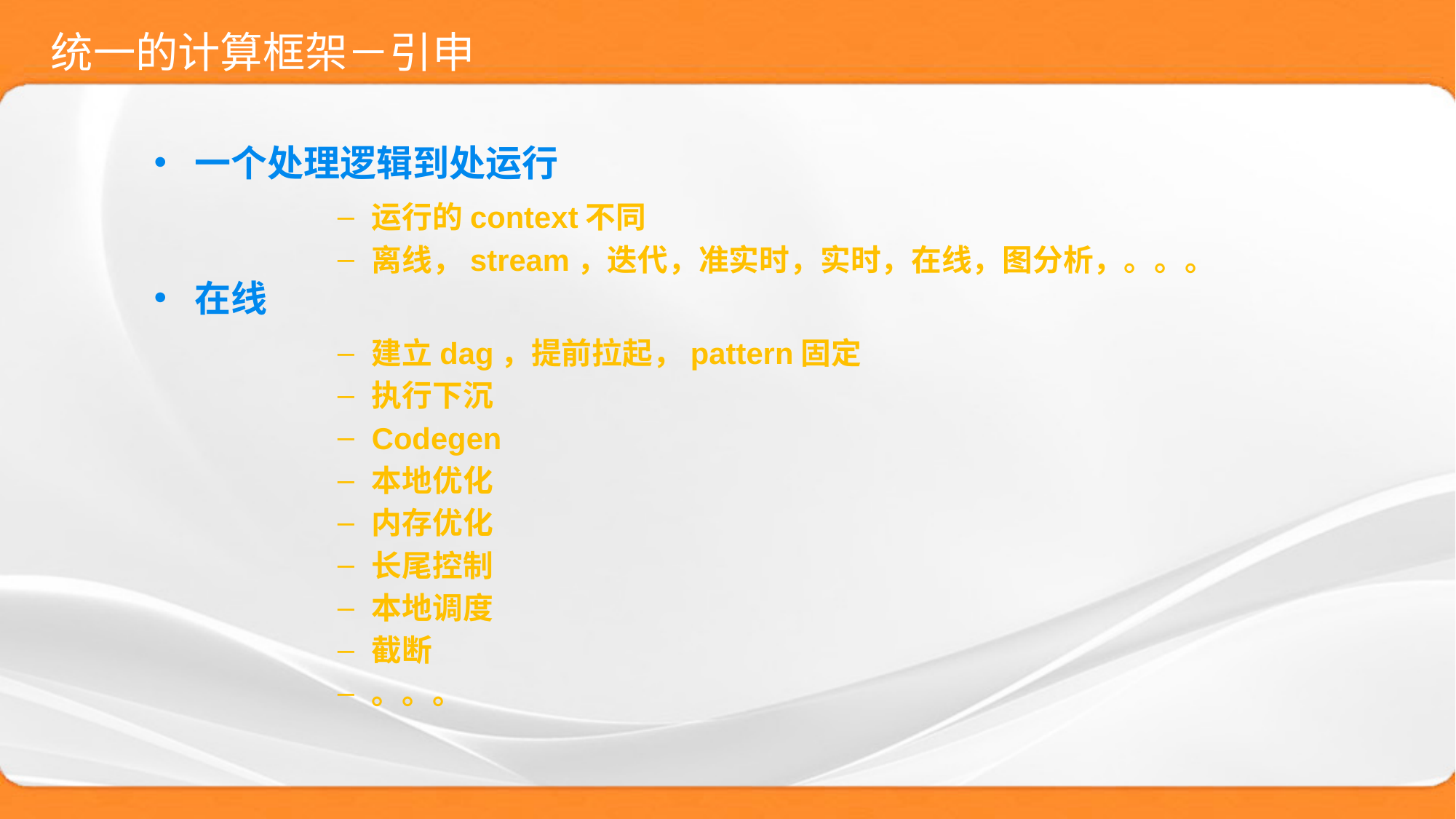

# 统一的计算框架－引申
一个处理逻辑到处运行

在线

运行的context不同
离线，stream，迭代，准实时，实时，在线，图分析，。。。

建立dag，提前拉起，pattern固定
执行下沉
Codegen
本地优化
内存优化
长尾控制
本地调度
截断
。。。